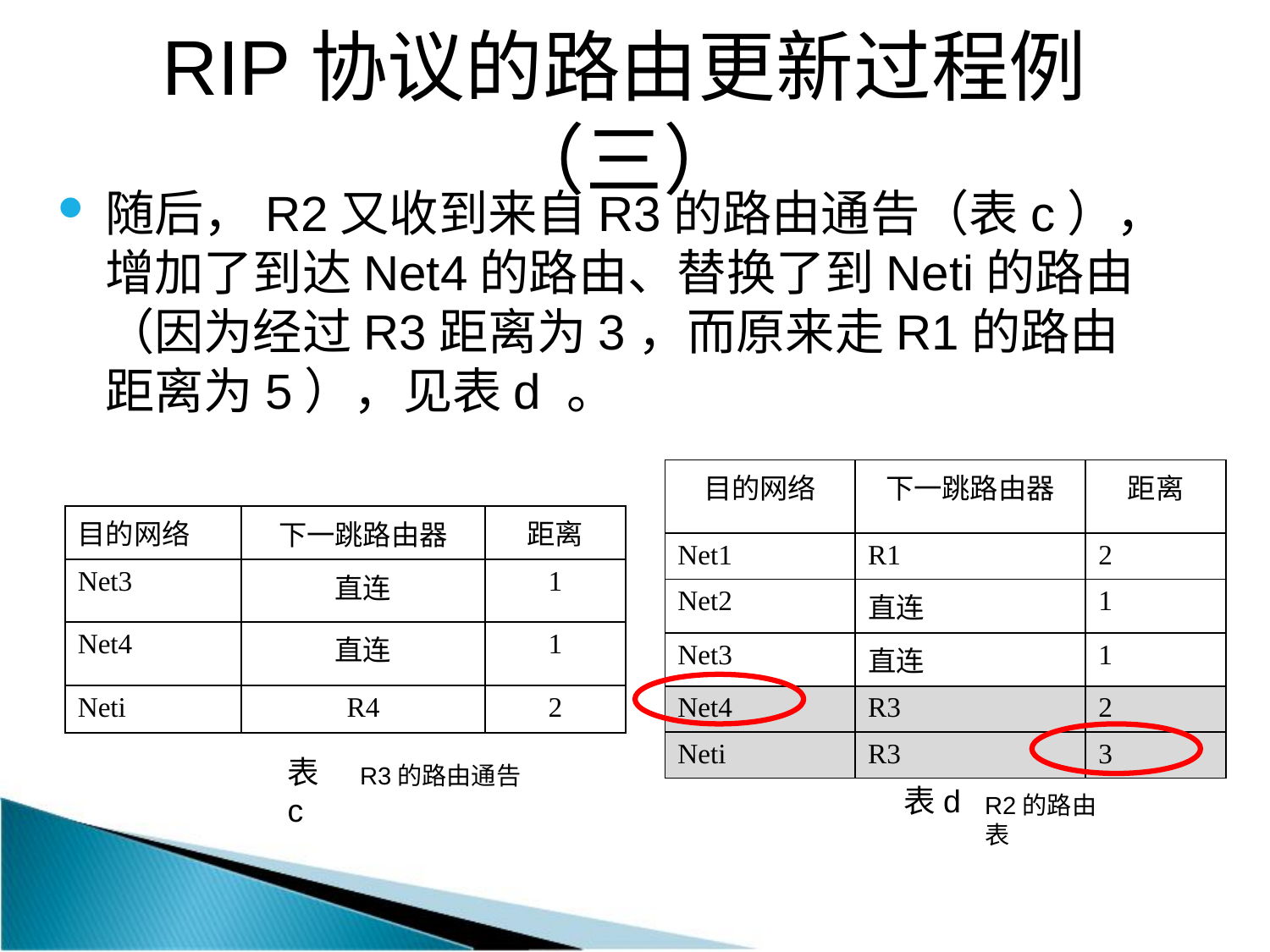

# RIP协议的路由更新过程例（三）
随后，R2又收到来自R3的路由通告（表c），增加了到达Net4的路由、替换了到Neti的路由（因为经过R3距离为3，而原来走R1的路由距离为5），见表d 。
| 目的网络 | 下一跳路由器 | 距离 |
| --- | --- | --- |
| Net1 | R1 | 2 |
| Net2 | 直连 | 1 |
| Net3 | 直连 | 1 |
| Net4 | R3 | 2 |
| Neti | R3 | 3 |
| 目的网络 | 下一跳路由器 | 距离 |
| --- | --- | --- |
| Net3 | 直连 | 1 |
| Net4 | 直连 | 1 |
| Neti | R4 | 2 |

表c
R3的路由通告
表d
R2的路由表